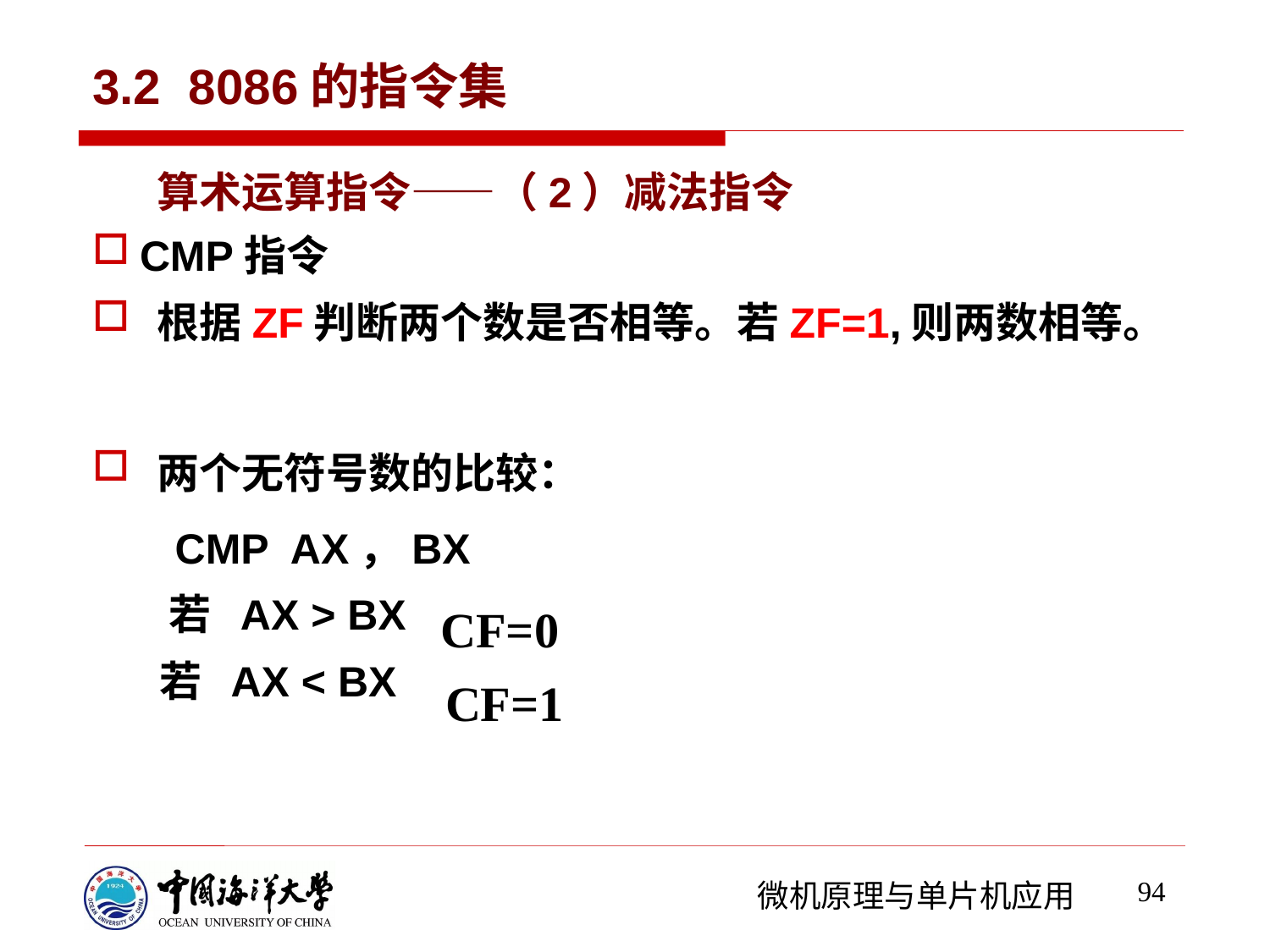

# 3.2  8086的指令集
算术运算指令——（2）减法指令
CMP指令
根据ZF判断两个数是否相等。若ZF=1,则两数相等。

两个无符号数的比较：
       CMP  AX，BX
       若  AX > BX
      若  AX < BX

CF=0
CF=1
94